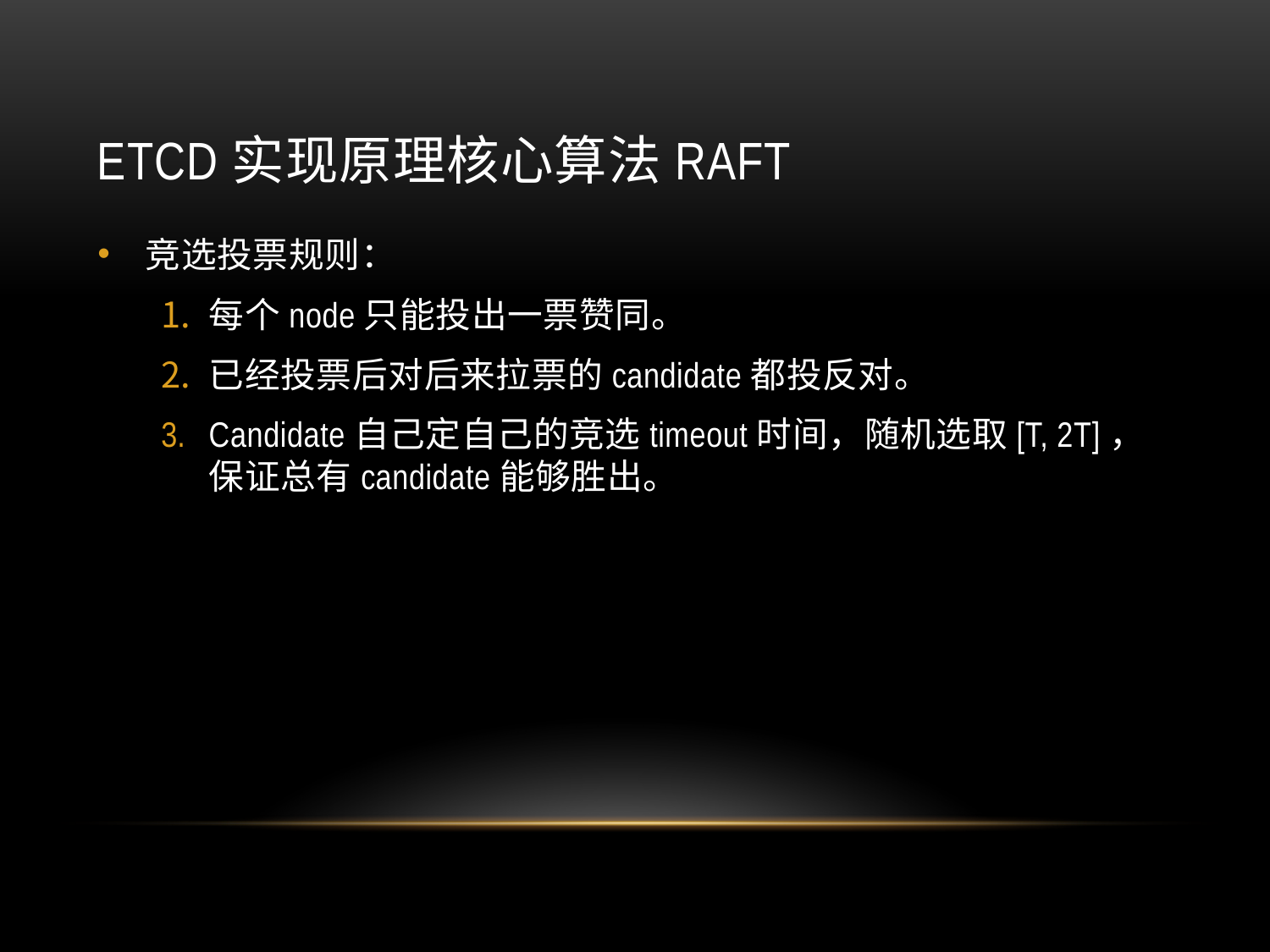

# ETCD实现原理核心算法RAFT
竞选投票规则：
每个node只能投出一票赞同。
已经投票后对后来拉票的candidate都投反对。
Candidate自己定自己的竞选timeout时间，随机选取[T, 2T]，保证总有candidate能够胜出。